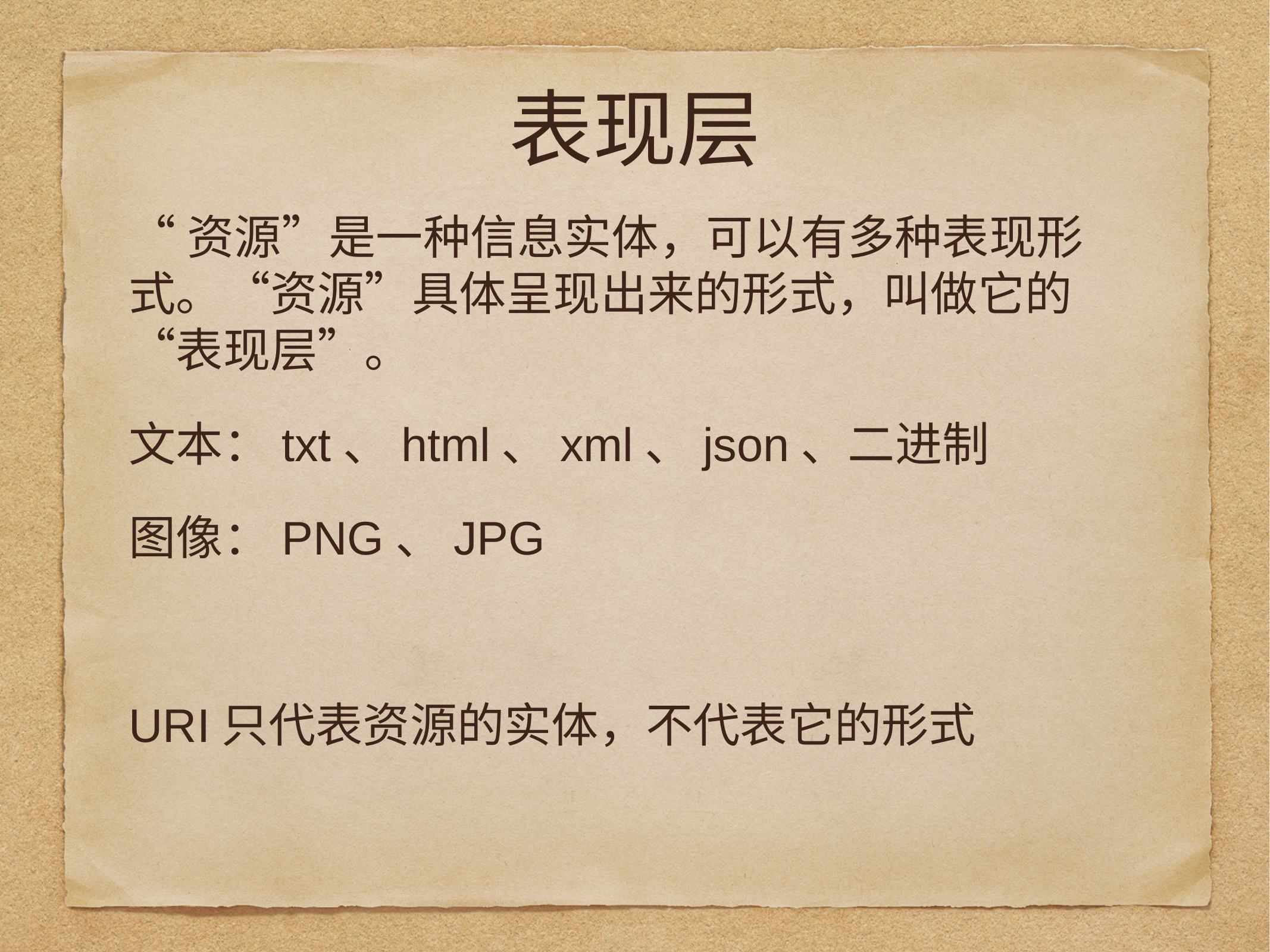

# 表现层
“资源”是一种信息实体，可以有多种表现形式。“资源”具体呈现出来的形式，叫做它的“表现层”。
文本：txt、html、xml、json、二进制
图像：PNG、JPG

URI只代表资源的实体，不代表它的形式